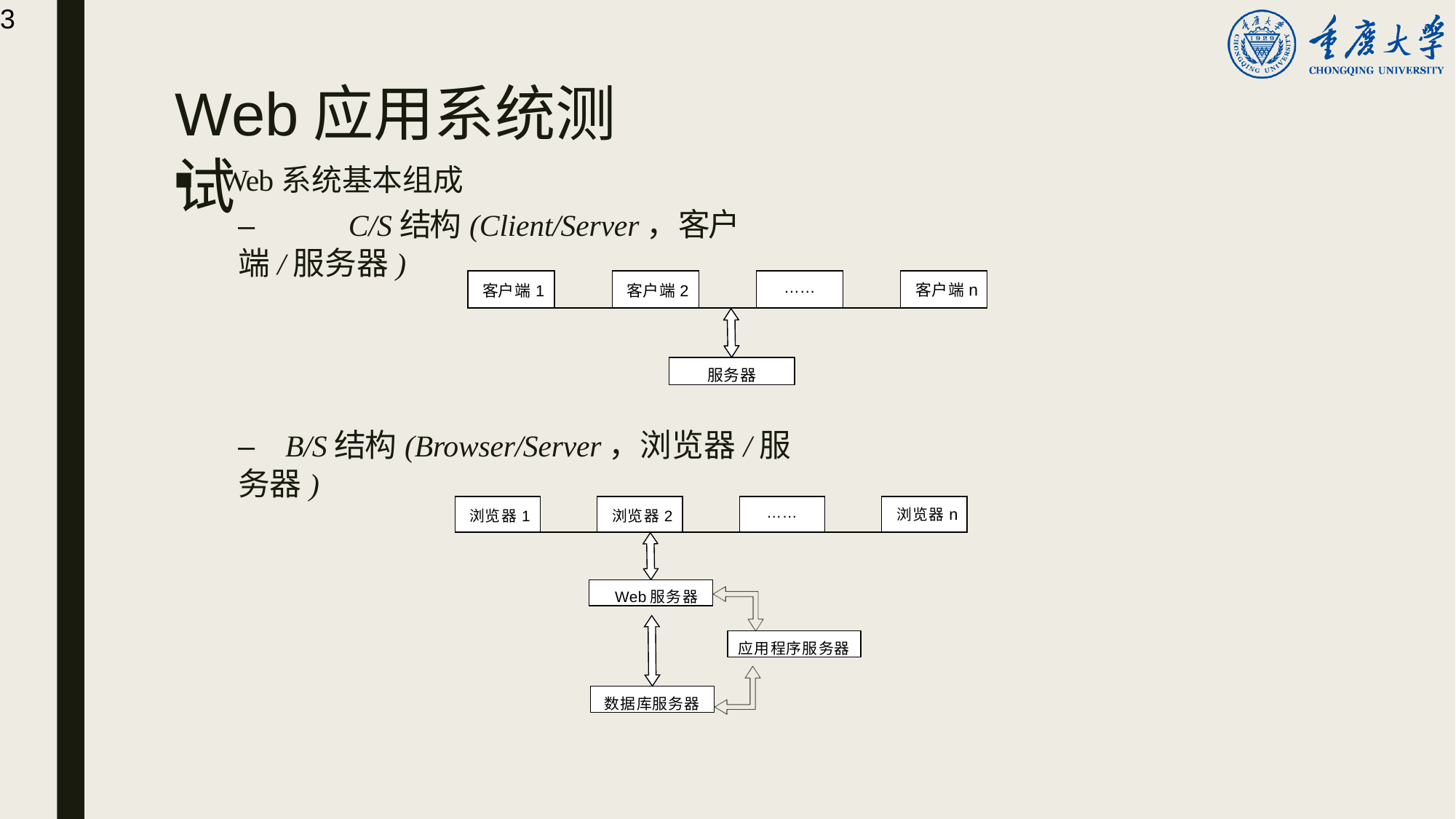

3
# Web应用系统测试
Web系统基本组成
–	C/S结构(Client/Server，客户端/服务器)
| 客户端1 |  | 客户端2 |  | …… |  | 客户端n |
| --- | --- | --- | --- | --- | --- | --- |

服务器
–	B/S结构(Browser/Server，浏览器/服务器)
| 浏览器1 |  | 浏览器2 |  | …… |  | 浏览器n |
| --- | --- | --- | --- | --- | --- | --- |

Web服务器

应用程序服务器

数据库服务器